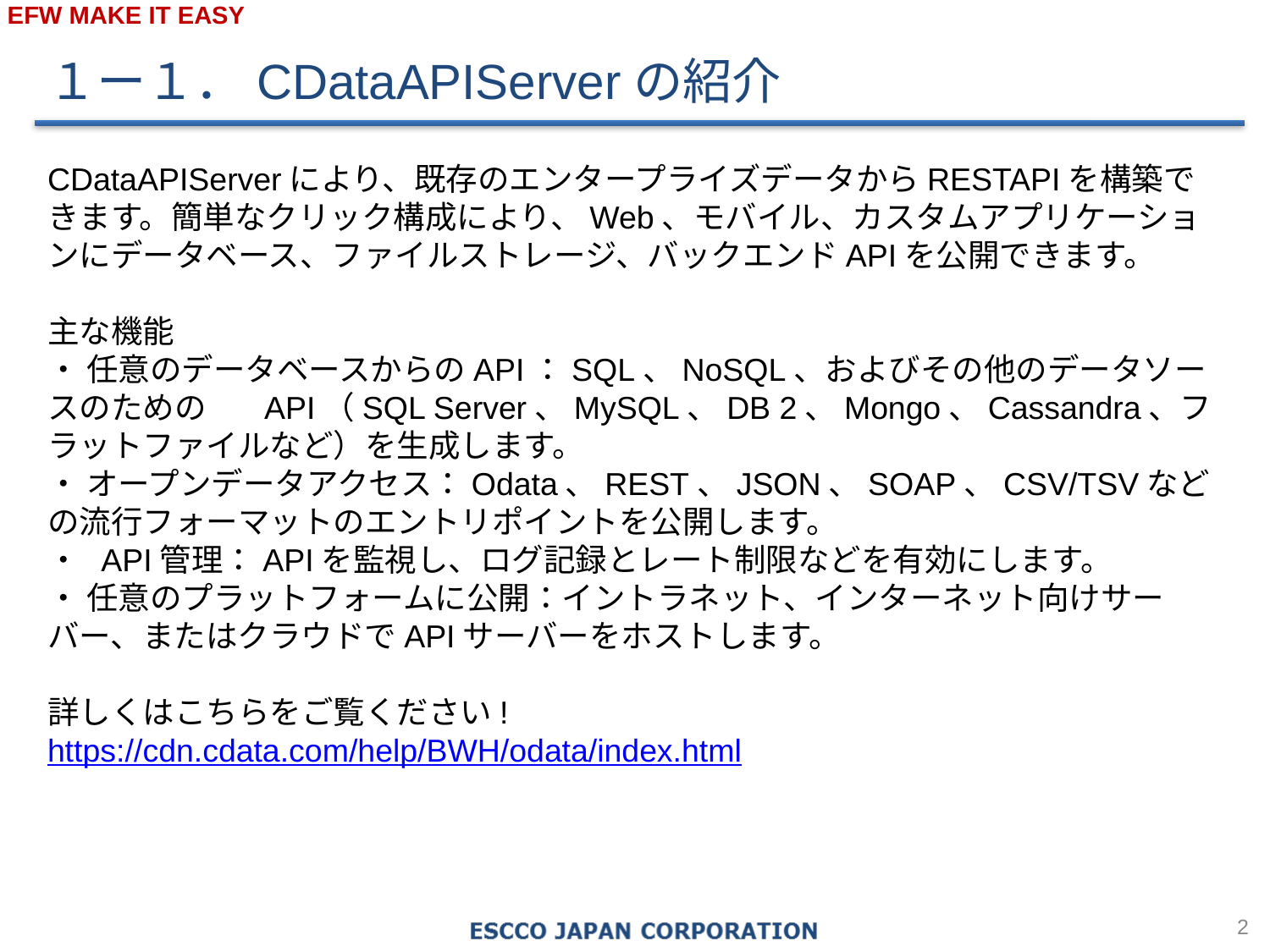

１ー１．CDataAPIServerの紹介
CDataAPIServerにより、既存のエンタープライズデータからRESTAPIを構築できます。簡単なクリック構成により、Web、モバイル、カスタムアプリケーションにデータベース、ファイルストレージ、バックエンドAPIを公開できます。

主な機能
・ 任意のデータベースからのAPI：SQL、NoSQL、およびその他のデータソースのための       API（SQL Server、MySQL、DB 2、Mongo、Cassandra、フラットファイルなど）を生成します。
・ オープンデータアクセス：Odata、REST、JSON、SOAP、CSV/TSVなどの流行フォーマットのエントリポイントを公開します。
・  API管理：APIを監視し、ログ記録とレート制限などを有効にします。
・ 任意のプラットフォームに公開：イントラネット、インターネット向けサーバー、またはクラウドでAPIサーバーをホストします。

詳しくはこちらをご覧ください!
https://cdn.cdata.com/help/BWH/odata/index.html
2